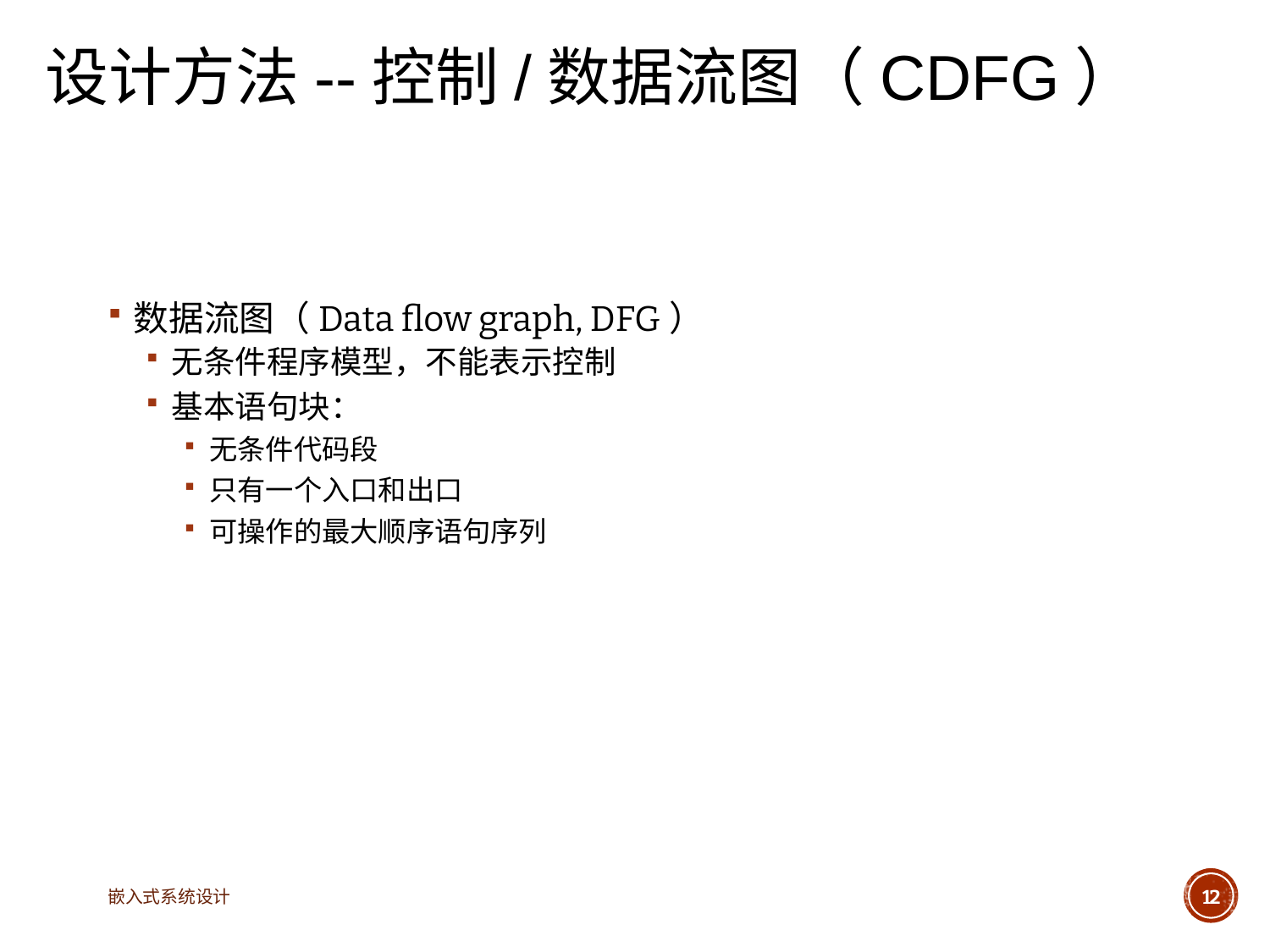

# 设计方法--控制/数据流图（CDFG）
数据流图（Data flow graph, DFG）
无条件程序模型，不能表示控制
基本语句块：
无条件代码段
只有一个入口和出口
可操作的最大顺序语句序列
嵌入式系统设计
12